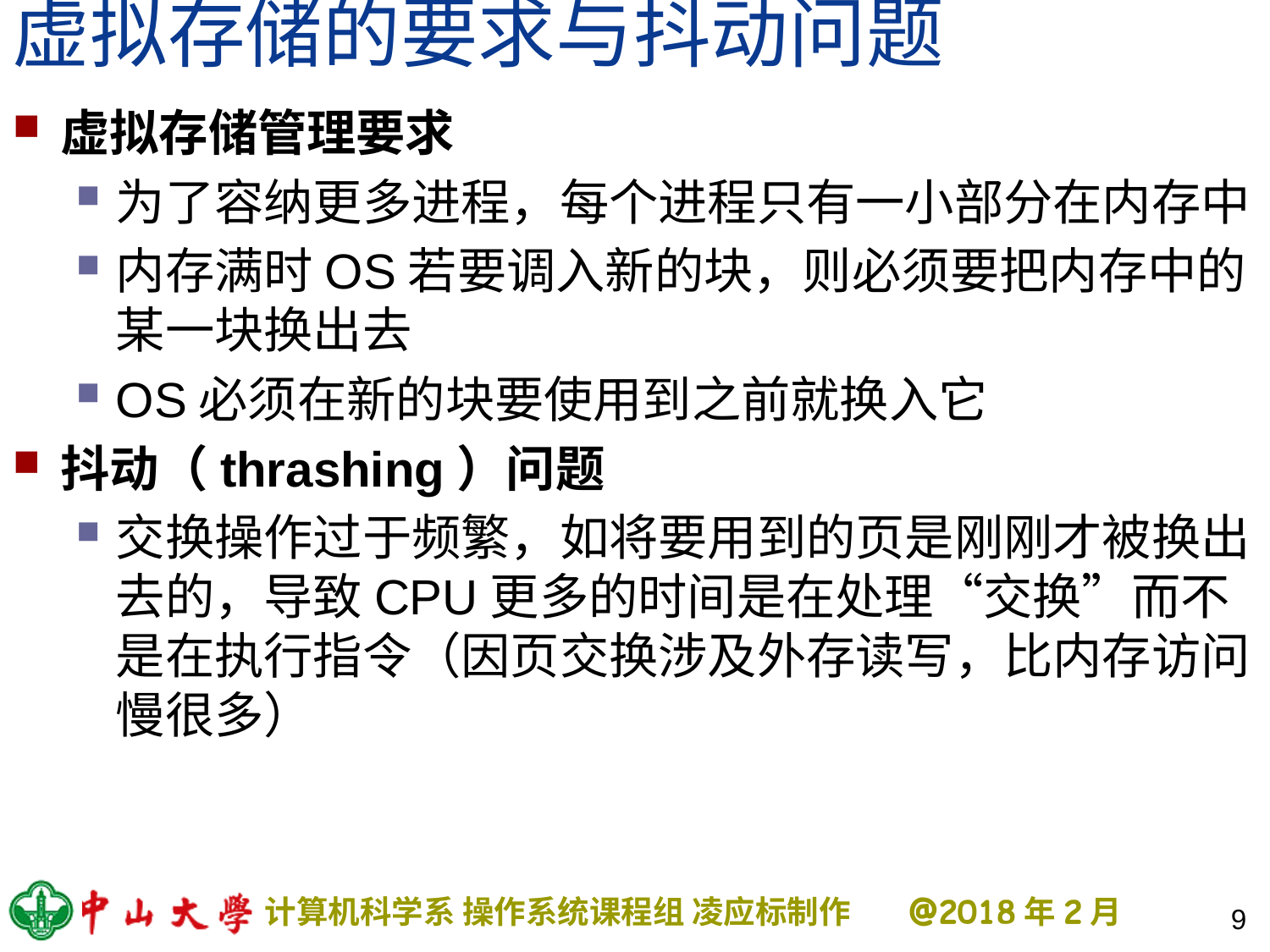

# 虚拟存储的要求与抖动问题
虚拟存储管理要求
为了容纳更多进程，每个进程只有一小部分在内存中
内存满时OS若要调入新的块，则必须要把内存中的某一块换出去
OS必须在新的块要使用到之前就换入它
抖动（thrashing）问题
交换操作过于频繁，如将要用到的页是刚刚才被换出去的，导致CPU更多的时间是在处理“交换”而不是在执行指令（因页交换涉及外存读写，比内存访问慢很多）
9